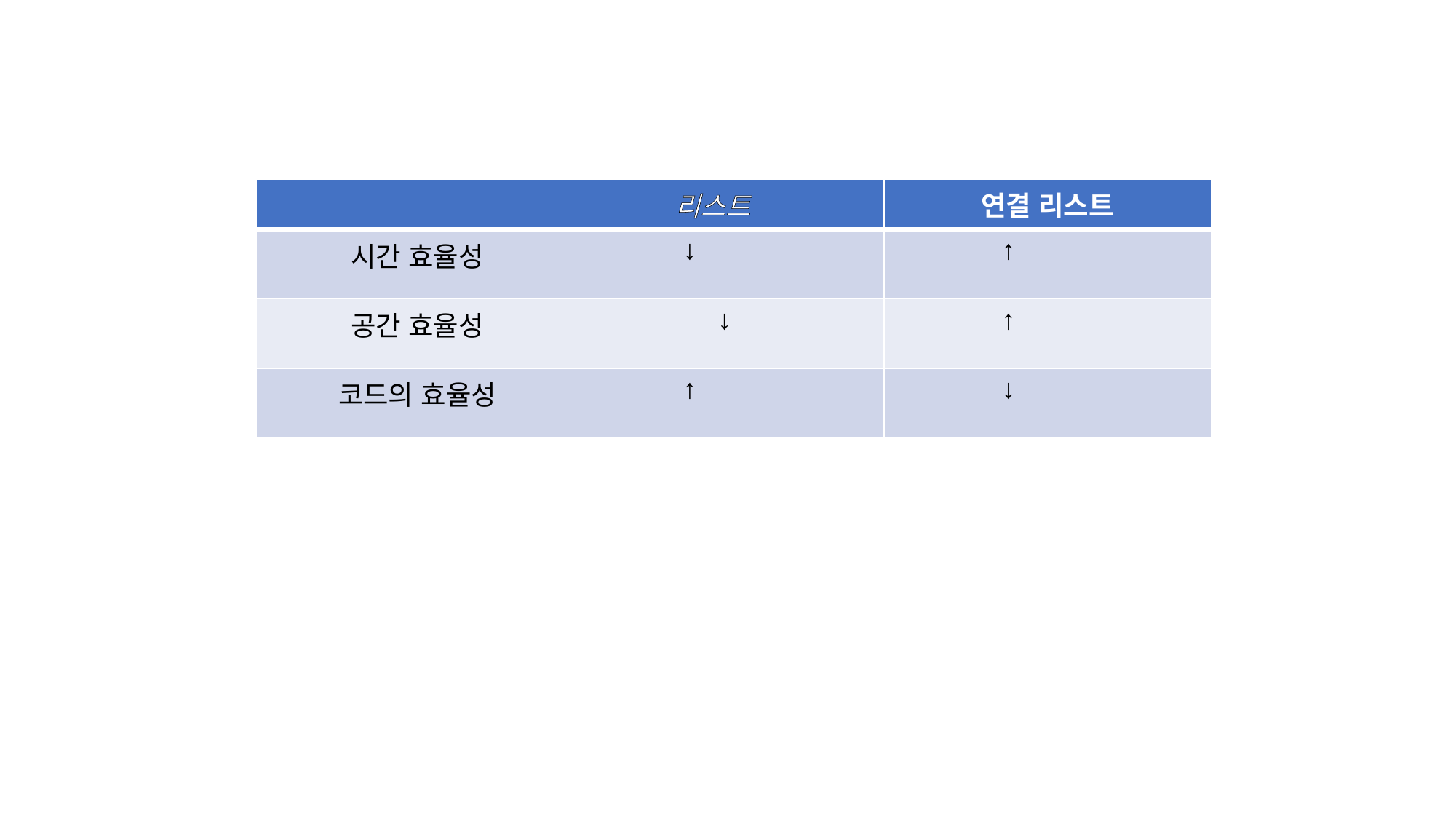

|  | 리스트 | 연결 리스트 |
| --- | --- | --- |
| 시간 효율성 | ↓ | ↑ |
| 공간 효율성 | ↓ | ↑ |
| 코드의 효율성 | ↑ | ↓ |